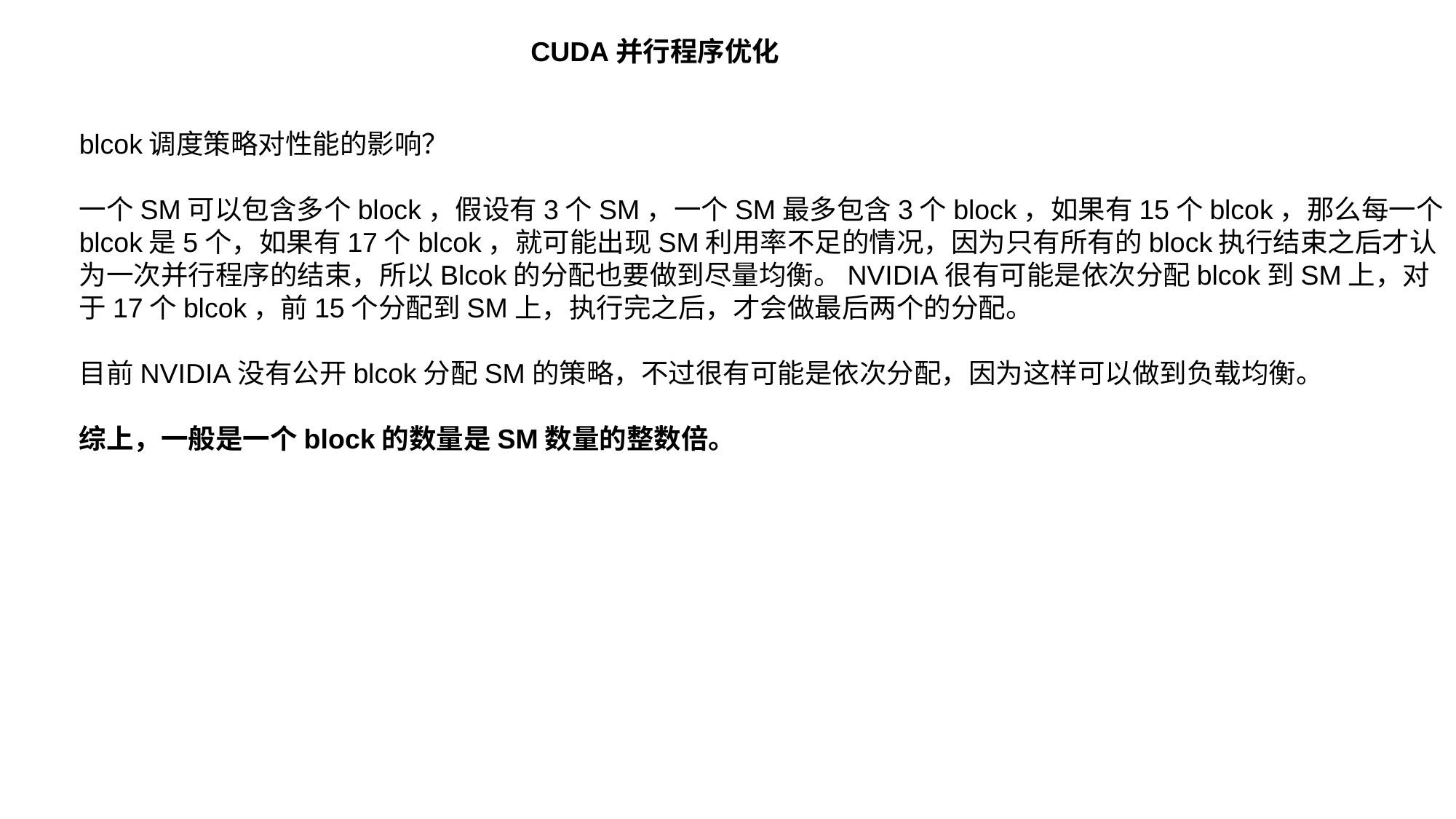

CUDA并行程序优化
blcok调度策略对性能的影响？

一个SM可以包含多个block，假设有3个SM，一个SM最多包含3个block，如果有15个blcok，那么每一个blcok是5个，如果有17个blcok，就可能出现SM利用率不足的情况，因为只有所有的block执行结束之后才认为一次并行程序的结束，所以Blcok的分配也要做到尽量均衡。NVIDIA很有可能是依次分配blcok到SM上，对于17个blcok，前15个分配到SM上，执行完之后，才会做最后两个的分配。

目前NVIDIA没有公开blcok分配SM的策略，不过很有可能是依次分配，因为这样可以做到负载均衡。

综上，一般是一个block的数量是SM数量的整数倍。